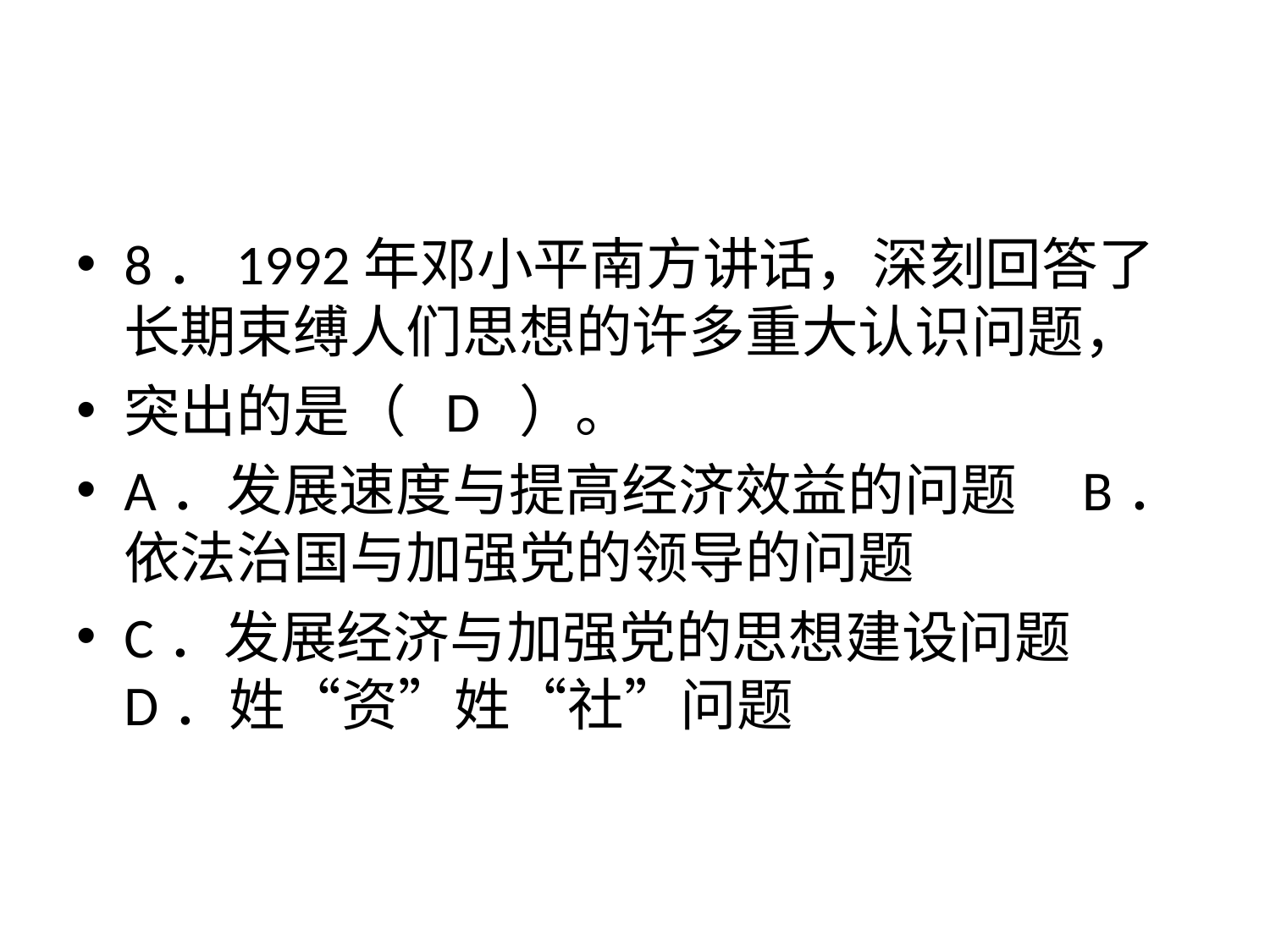

#
8．1992年邓小平南方讲话，深刻回答了长期束缚人们思想的许多重大认识问题，
突出的是（  D  ）。
A．发展速度与提高经济效益的问题    B．依法治国与加强党的领导的问题
C．发展经济与加强党的思想建设问题   D．姓“资”姓“社”问题